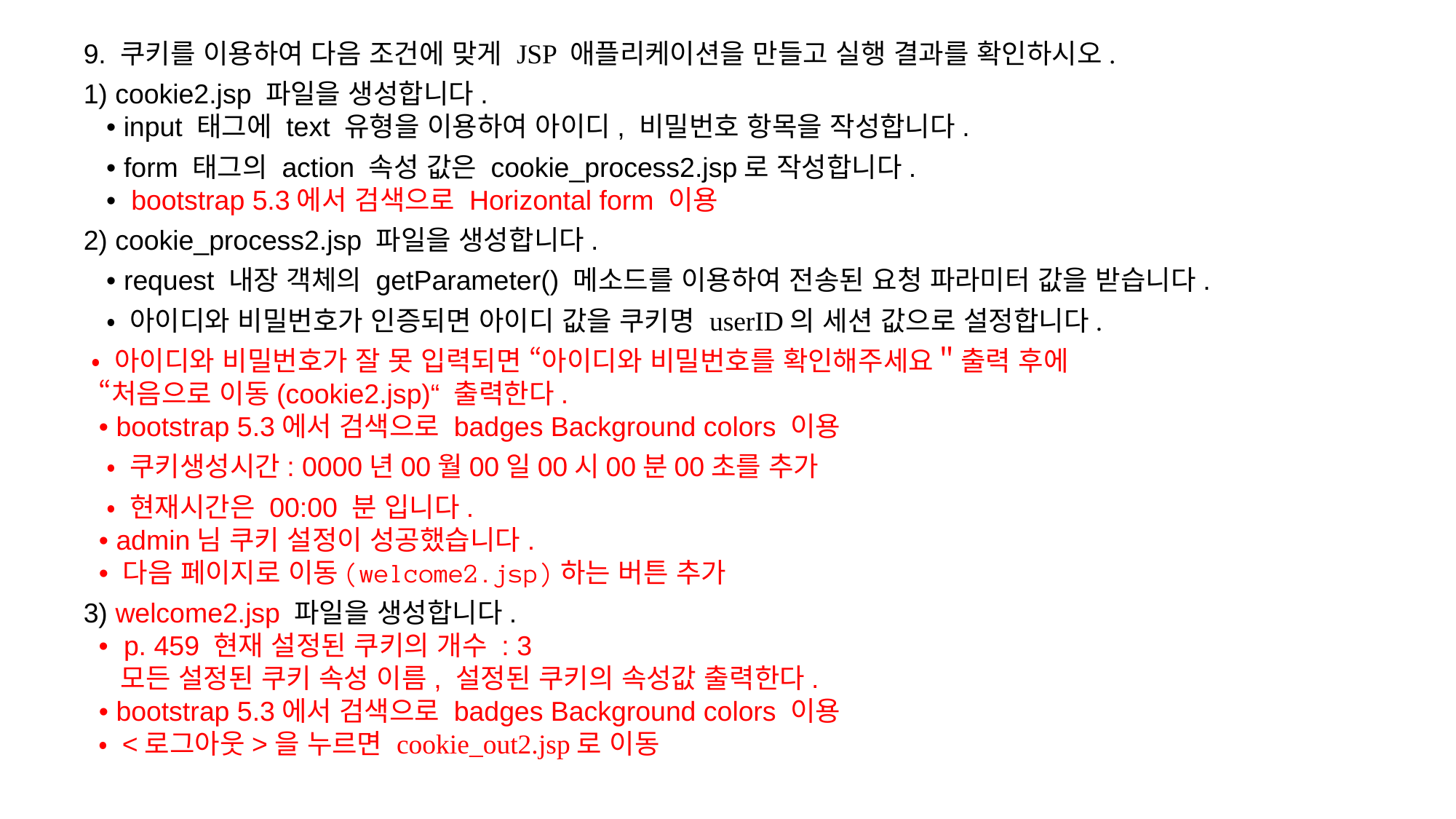

9. 쿠키를 이용하여 다음 조건에 맞게 JSP 애플리케이션을 만들고 실행 결과를 확인하시오.
1) cookie2.jsp 파일을 생성합니다.
   • input 태그에 text 유형을 이용하여 아이디, 비밀번호 항목을 작성합니다.
   • form 태그의 action 속성 값은 cookie_process2.jsp로 작성합니다.
   •  bootstrap 5.3에서 검색으로 Horizontal form 이용
2) cookie_process2.jsp 파일을 생성합니다.
   • request 내장 객체의 getParameter() 메소드를 이용하여 전송된 요청 파라미터 값을 받습니다.
   • 아이디와 비밀번호가 인증되면 아이디 값을 쿠키명 userID의 세션 값으로 설정합니다.
 • 아이디와 비밀번호가 잘 못 입력되면 “아이디와 비밀번호를 확인해주세요＂출력 후에
  “처음으로 이동(cookie2.jsp)“ 출력한다.
  • bootstrap 5.3에서 검색으로 badges Background colors 이용
   • 쿠키생성시간: 0000년00월00일00시00분00초를 추가
   • 현재시간은 00:00 분 입니다.
  • admin님 쿠키 설정이 성공했습니다.
  • 다음 페이지로 이동(welcome2.jsp)하는 버튼 추가
3) welcome2.jsp 파일을 생성합니다.
  •  p. 459 현재 설정된 쿠키의 개수 : 3
    모든 설정된 쿠키 속성 이름, 설정된 쿠키의 속성값 출력한다.
  • bootstrap 5.3에서 검색으로 badges Background colors 이용
  • <로그아웃>을 누르면 cookie_out2.jsp로 이동